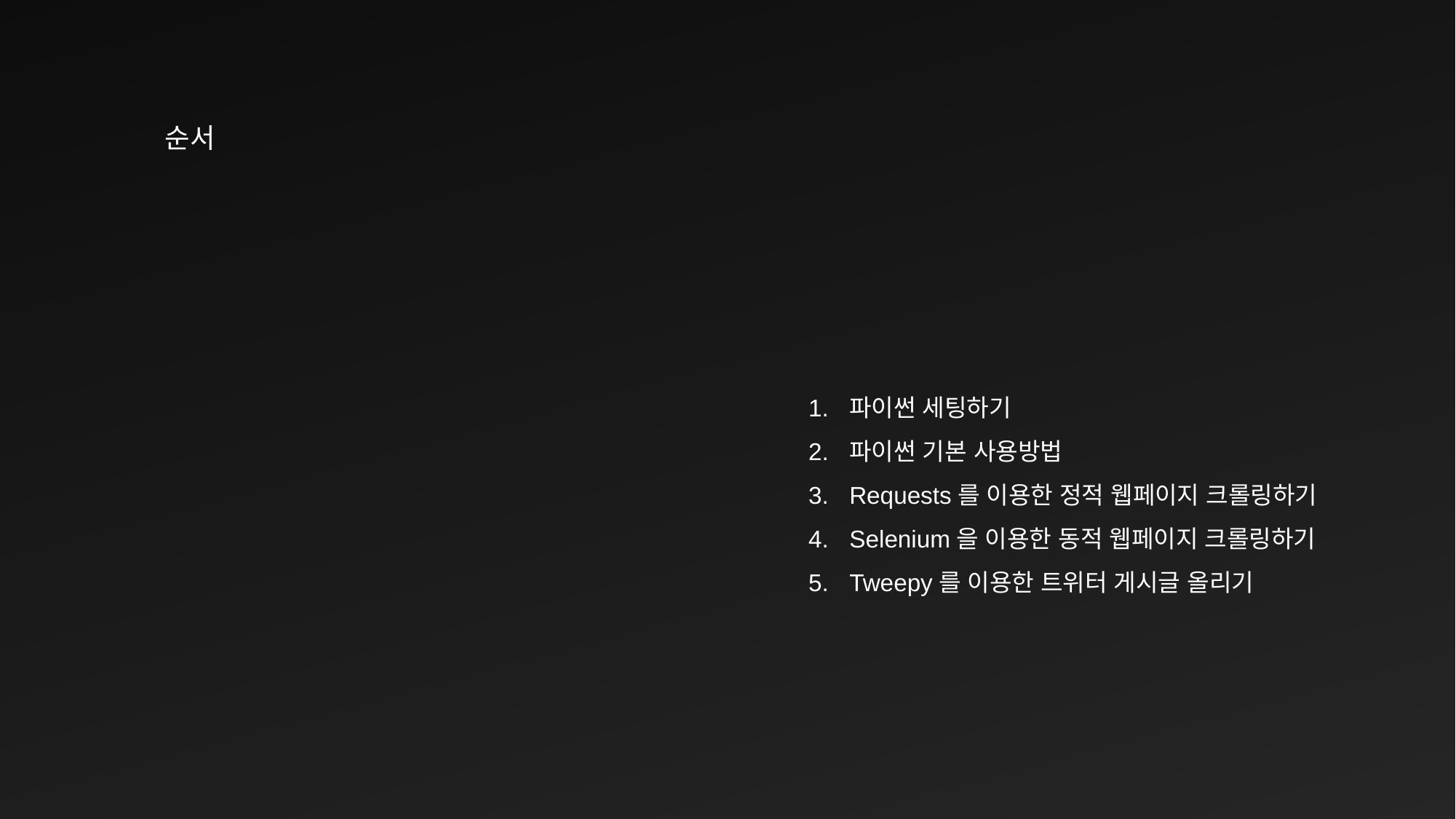

순서
파이썬 세팅하기
파이썬 기본 사용방법
Requests를 이용한 정적 웹페이지 크롤링하기
Selenium을 이용한 동적 웹페이지 크롤링하기
Tweepy를 이용한 트위터 게시글 올리기